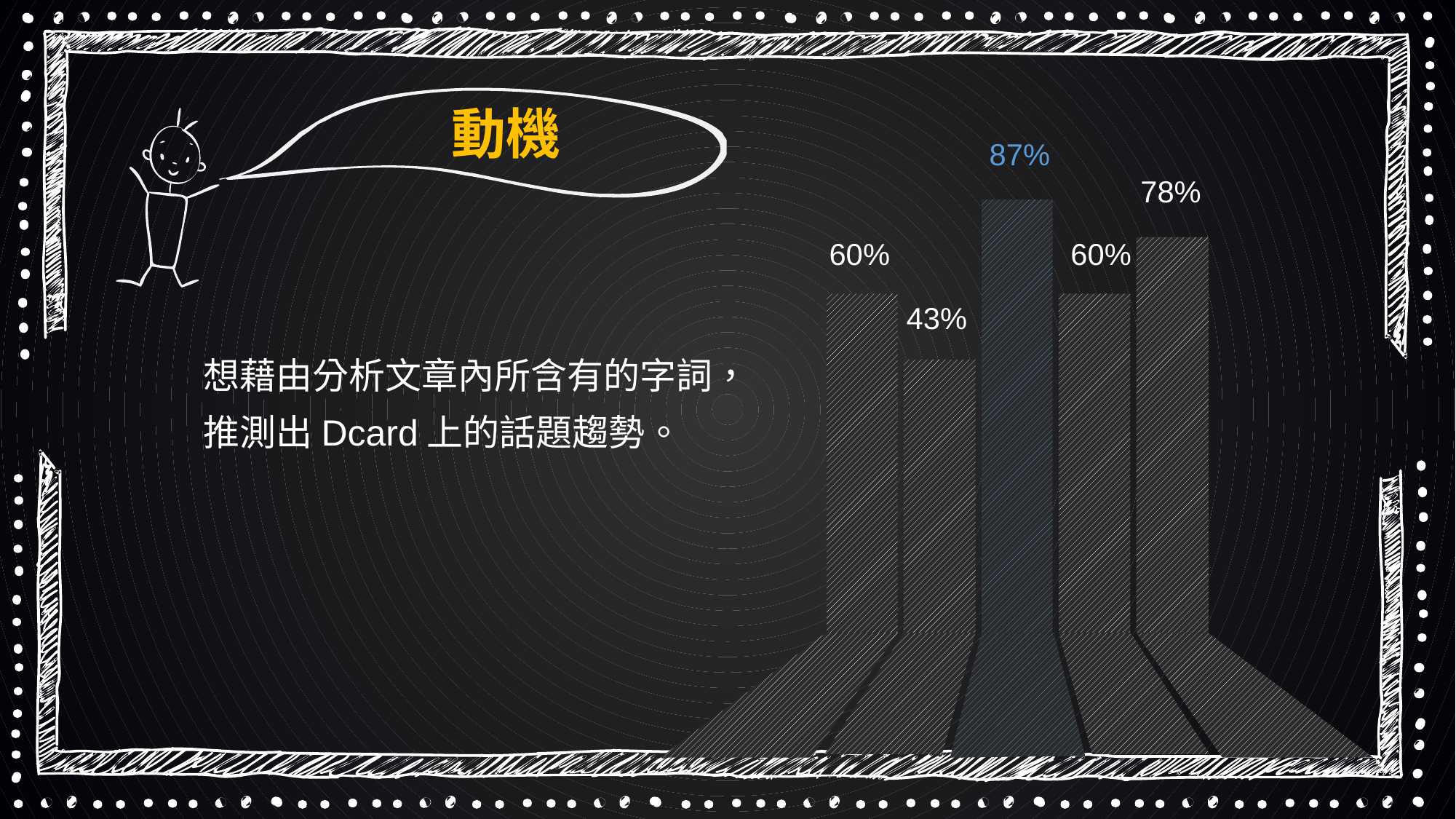

動機
87%
78%

60%
60%
43%
想藉由分析文章內所含有的字詞，推測出Dcard上的話題趨勢。